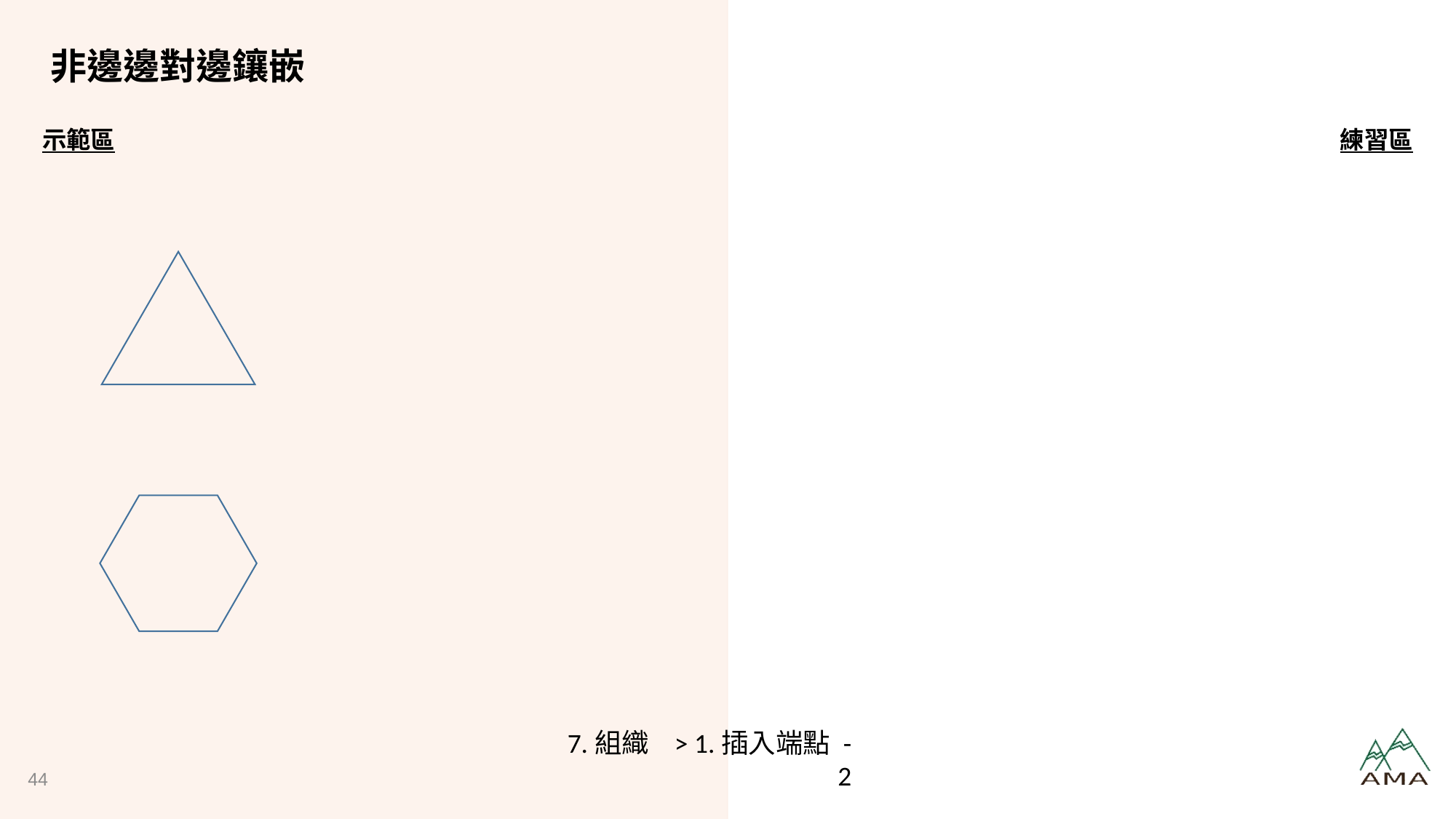

# 非邊邊對邊鑲嵌

7.組織   > 1.插入端點 - 2
44